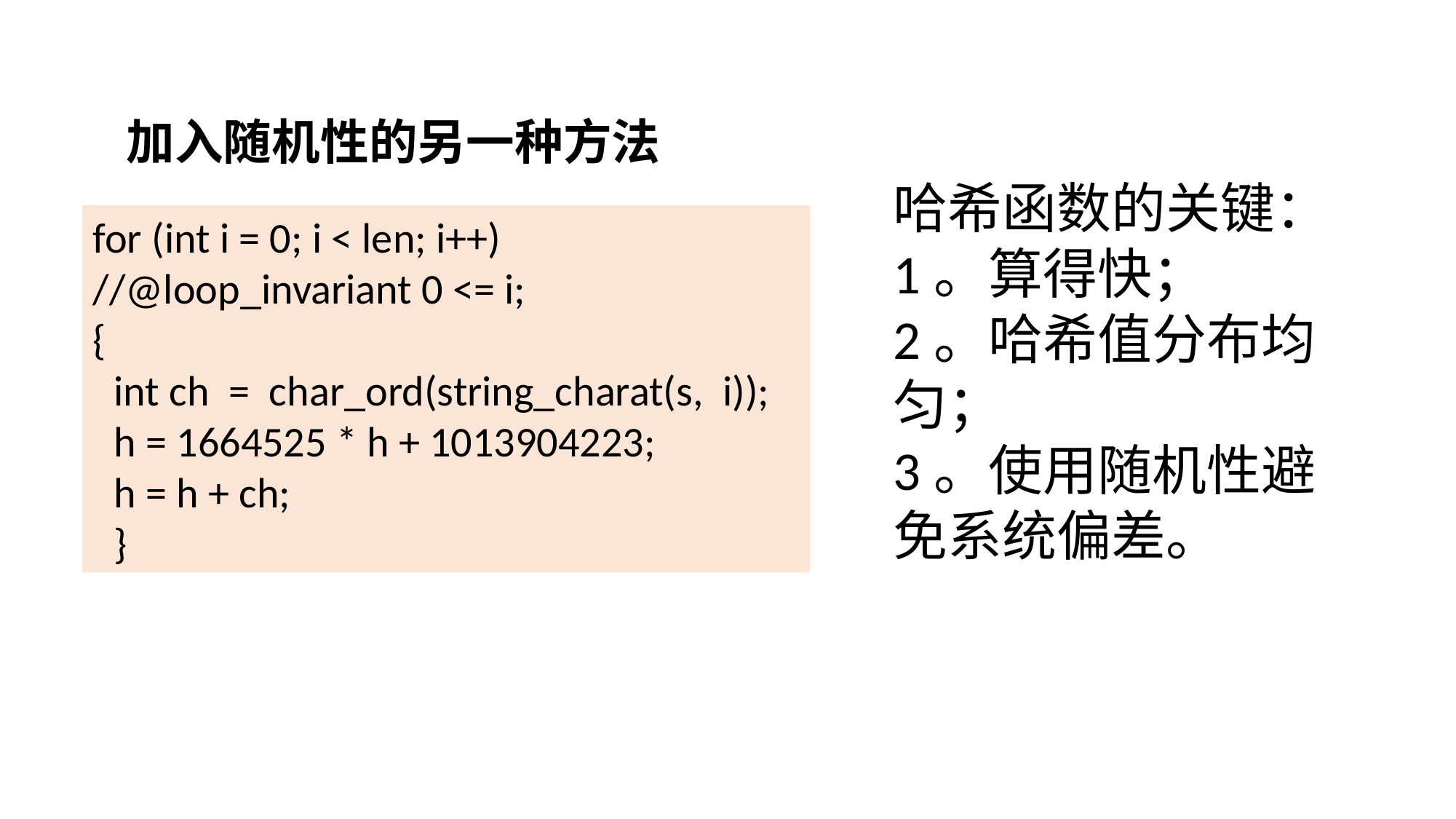

加入随机性的另一种方法
哈希函数的关键：
1。算得快；
2。哈希值分布均匀；
3。使用随机性避免系统偏差。
for (int i = 0; i < len; i++)
//@loop_invariant 0 <= i;
{
int ch  =  char_ord(string_charat(s,  i));
h = 1664525 * h + 1013904223;
h = h + ch;
}